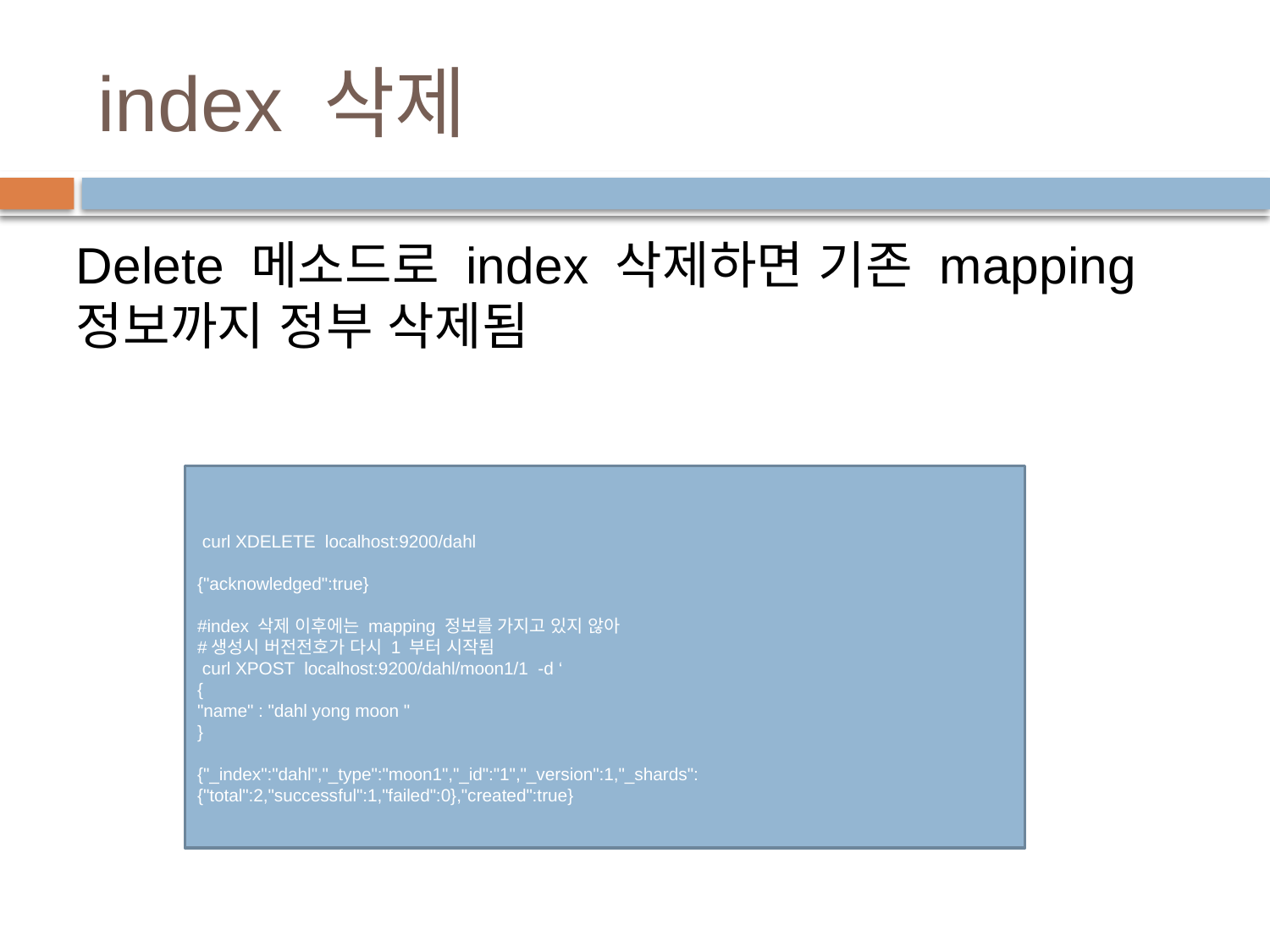

# index 삭제
Delete 메소드로 index 삭제하면 기존 mapping 정보까지 정부 삭제됨

 curl XDELETE  localhost:9200/dahl

{"acknowledged":true}

#index 삭제 이후에는 mapping 정보를 가지고 있지 않아
#생성시 버전전호가 다시 1 부터 시작됨
 curl XPOST  localhost:9200/dahl/moon1/1  -d ‘
{
"name" : "dahl yong moon "
}

{"_index":"dahl","_type":"moon1","_id":"1","_version":1,"_shards":{"total":2,"successful":1,"failed":0},"created":true}